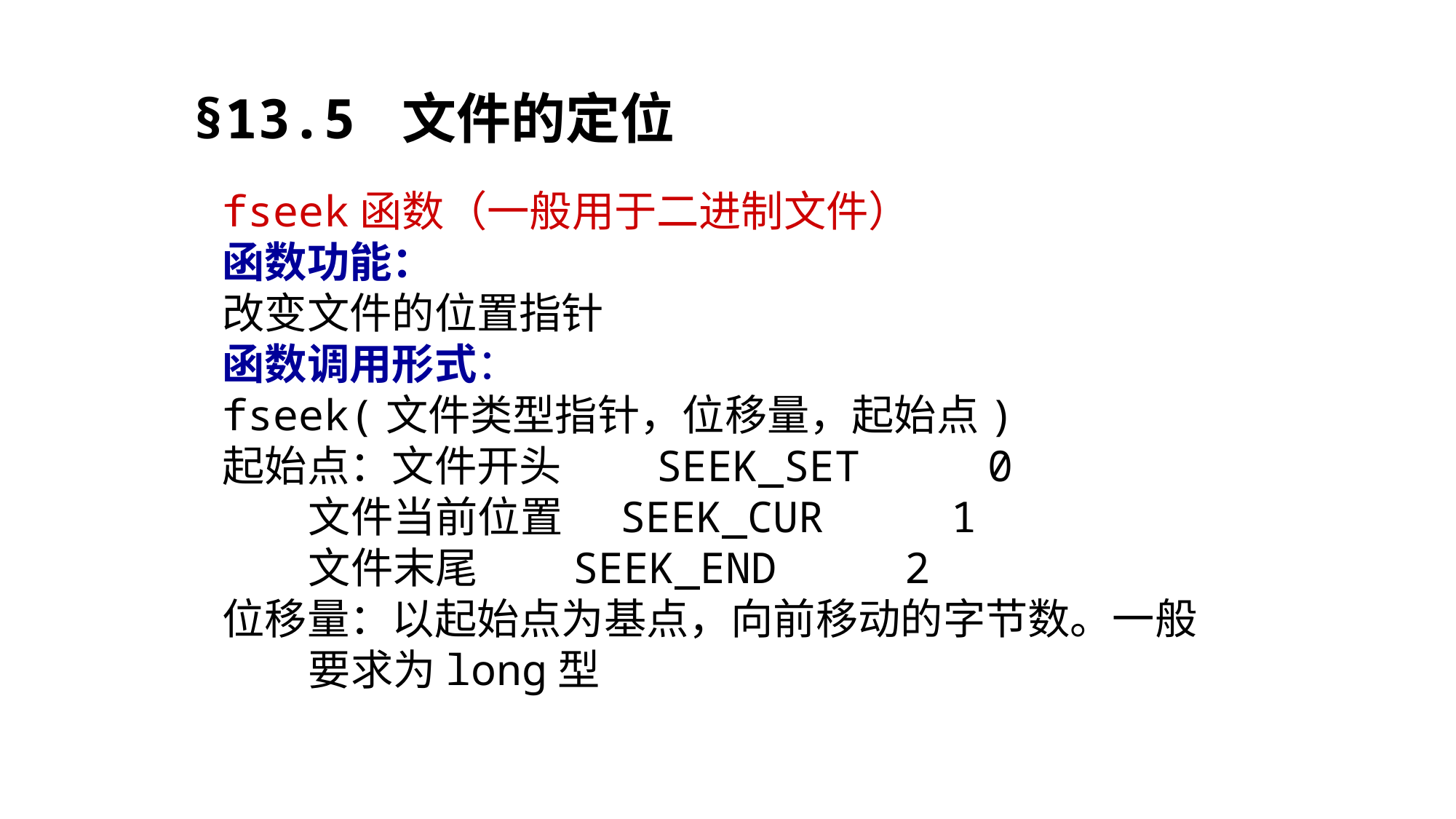

§13.5 文件的定位
fseek函数（一般用于二进制文件）
函数功能：
改变文件的位置指针
函数调用形式：
fseek(文件类型指针，位移量，起始点)
起始点：文件开头         SEEK_SET     0
        文件当前位置     SEEK_CUR     1
        文件末尾         SEEK_END     2
位移量：以起始点为基点，向前移动的字节数。一般
        要求为long型